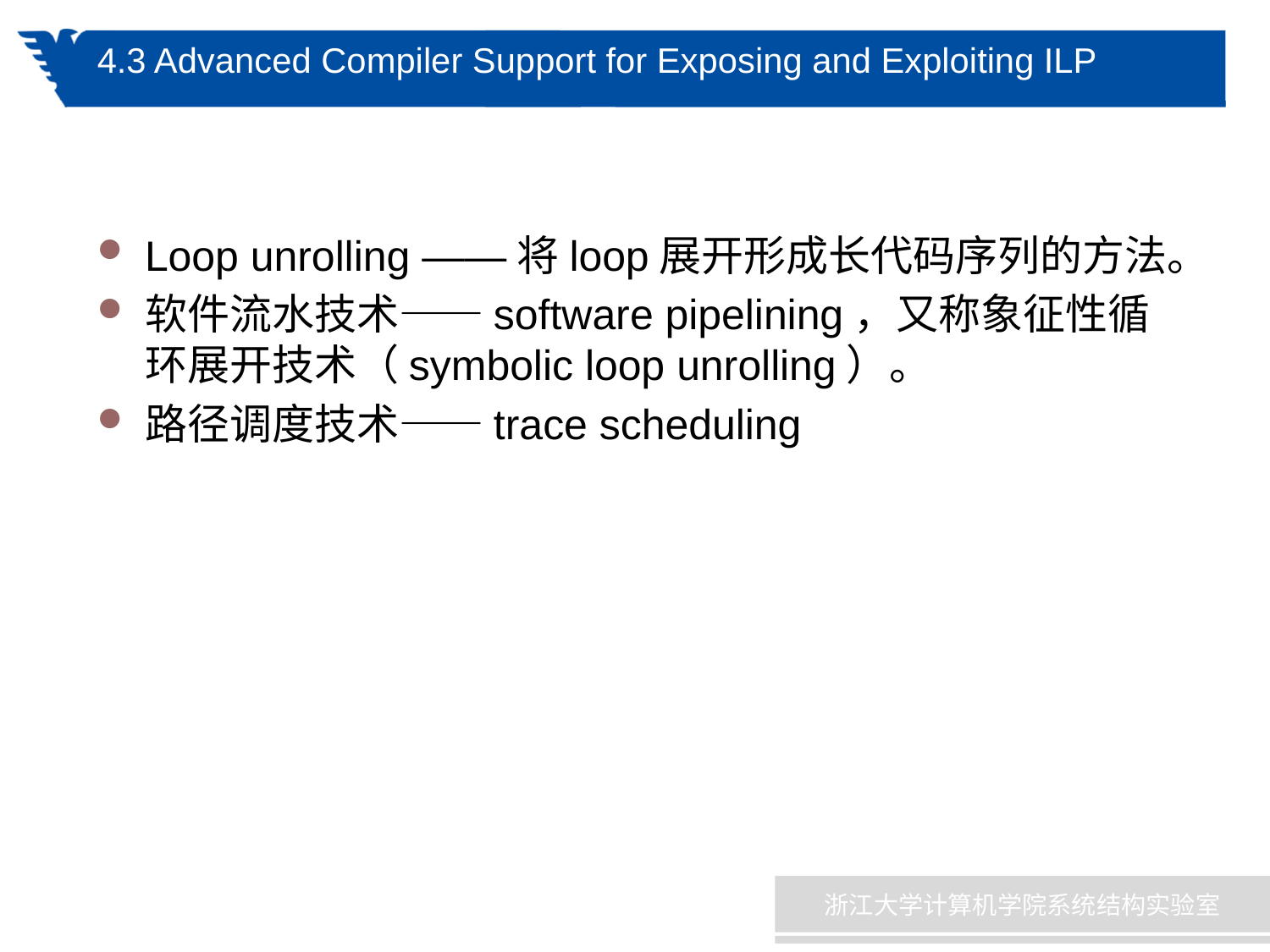

# 4.3 Advanced Compiler Support for Exposing and Exploiting ILP
Loop unrolling ——将loop展开形成长代码序列的方法。
软件流水技术——software pipelining，又称象征性循环展开技术（symbolic loop unrolling）。
路径调度技术——trace scheduling